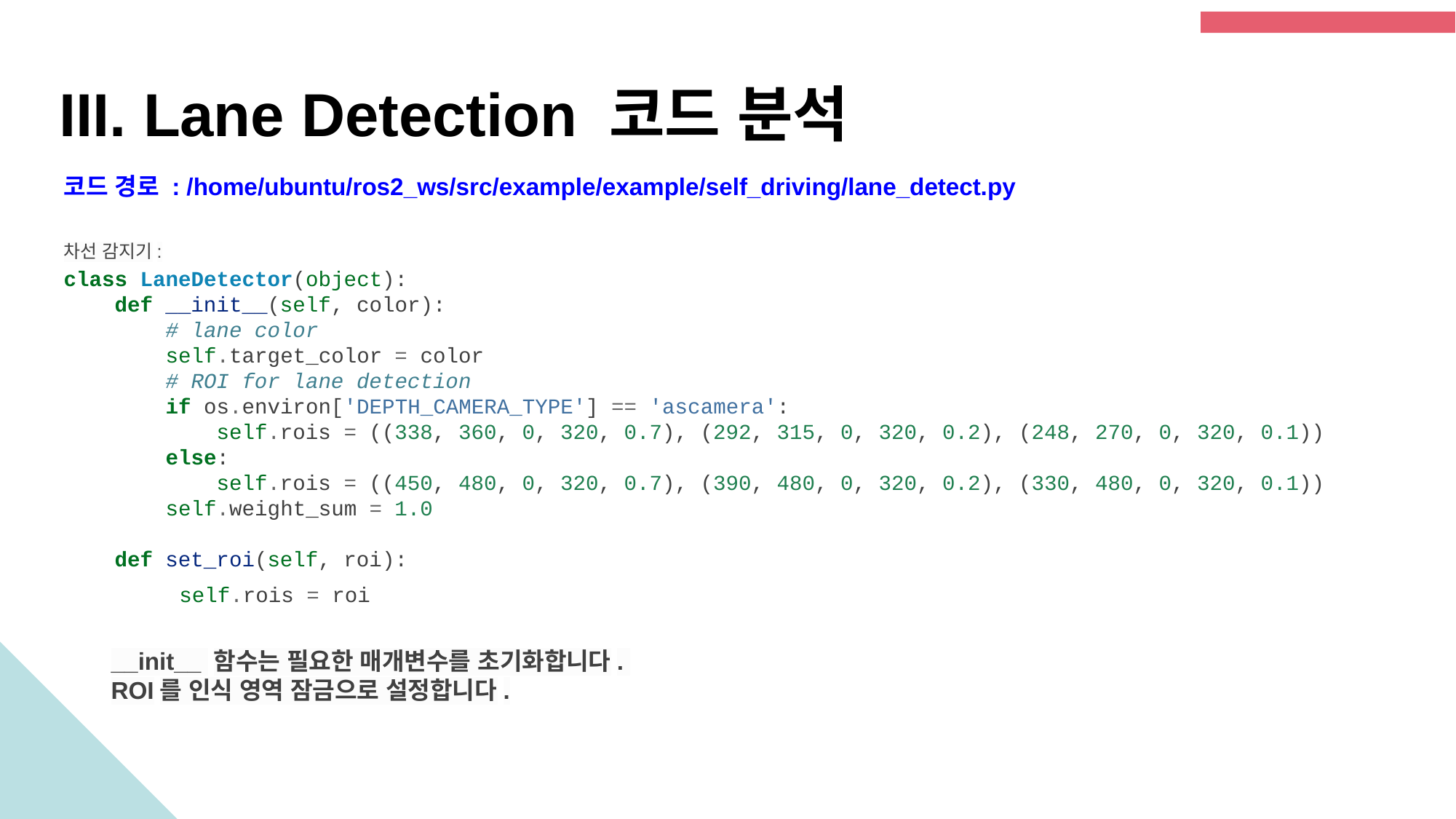

III. Lane Detection 코드 분석
코드 경로 : /home/ubuntu/ros2_ws/src/example/example/self_driving/lane_detect.py
차선 감지기:

class LaneDetector(object):
    def __init__(self, color):
        # lane color
        self.target_color = color
        # ROI for lane detection
        if os.environ['DEPTH_CAMERA_TYPE'] == 'ascamera':
            self.rois = ((338, 360, 0, 320, 0.7), (292, 315, 0, 320, 0.2), (248, 270, 0, 320, 0.1))
        else:
            self.rois = ((450, 480, 0, 320, 0.7), (390, 480, 0, 320, 0.2), (330, 480, 0, 320, 0.1))
        self.weight_sum = 1.0

    def set_roi(self, roi):
        self.rois = roi
__init__ 함수는 필요한 매개변수를 초기화합니다.
ROI를 인식 영역 잠금으로 설정합니다.